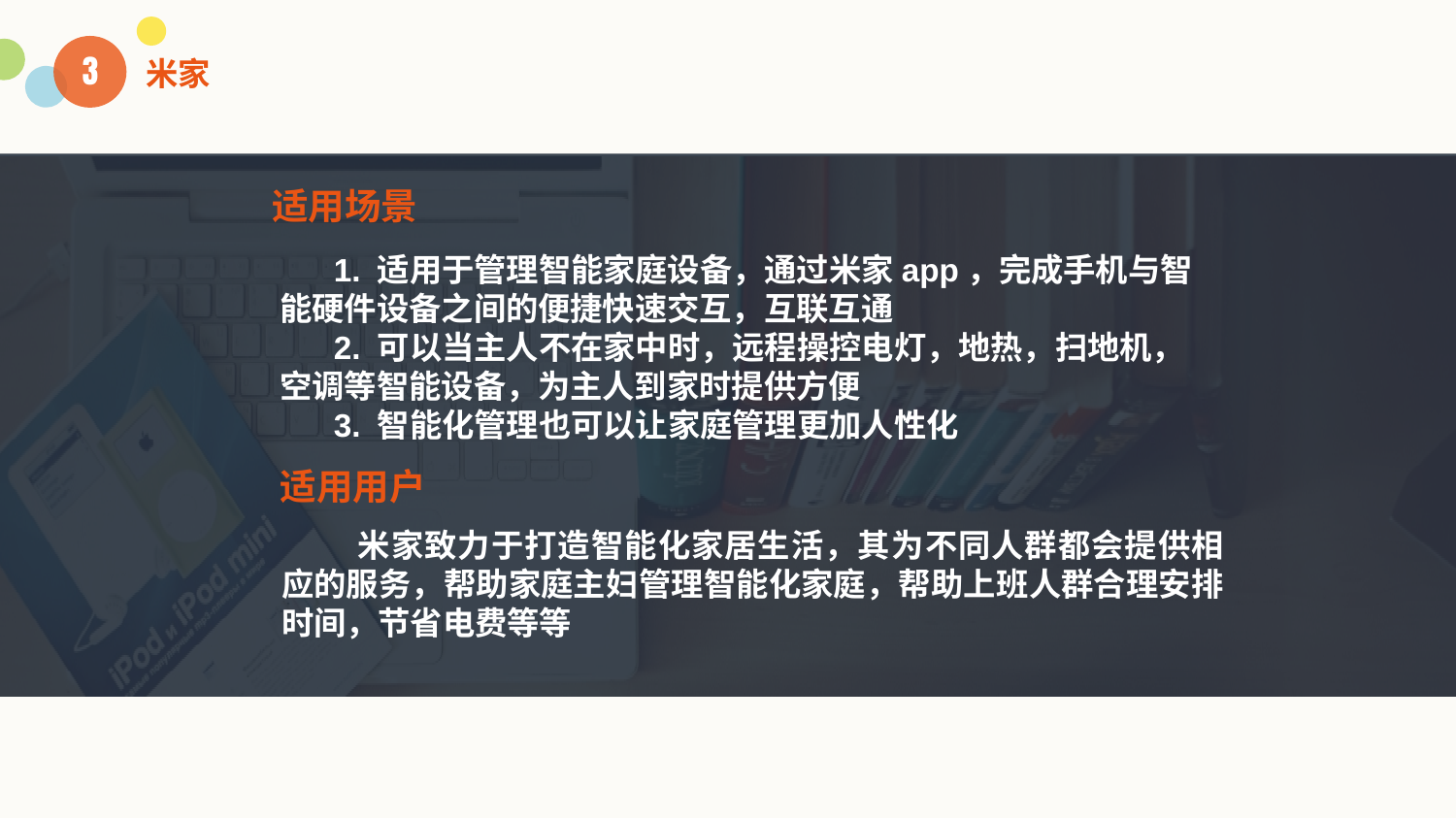

3
米家

适用场景
      1. 适用于管理智能家庭设备，通过米家app，完成手机与智能硬件设备之间的便捷快速交互，互联互通
      2. 可以当主人不在家中时，远程操控电灯，地热，扫地机，空调等智能设备，为主人到家时提供方便
      3. 智能化管理也可以让家庭管理更加人性化
适用用户
   米家致力于打造智能化家居生活，其为不同人群都会提供相应的服务，帮助家庭主妇管理智能化家庭，帮助上班人群合理安排时间，节省电费等等